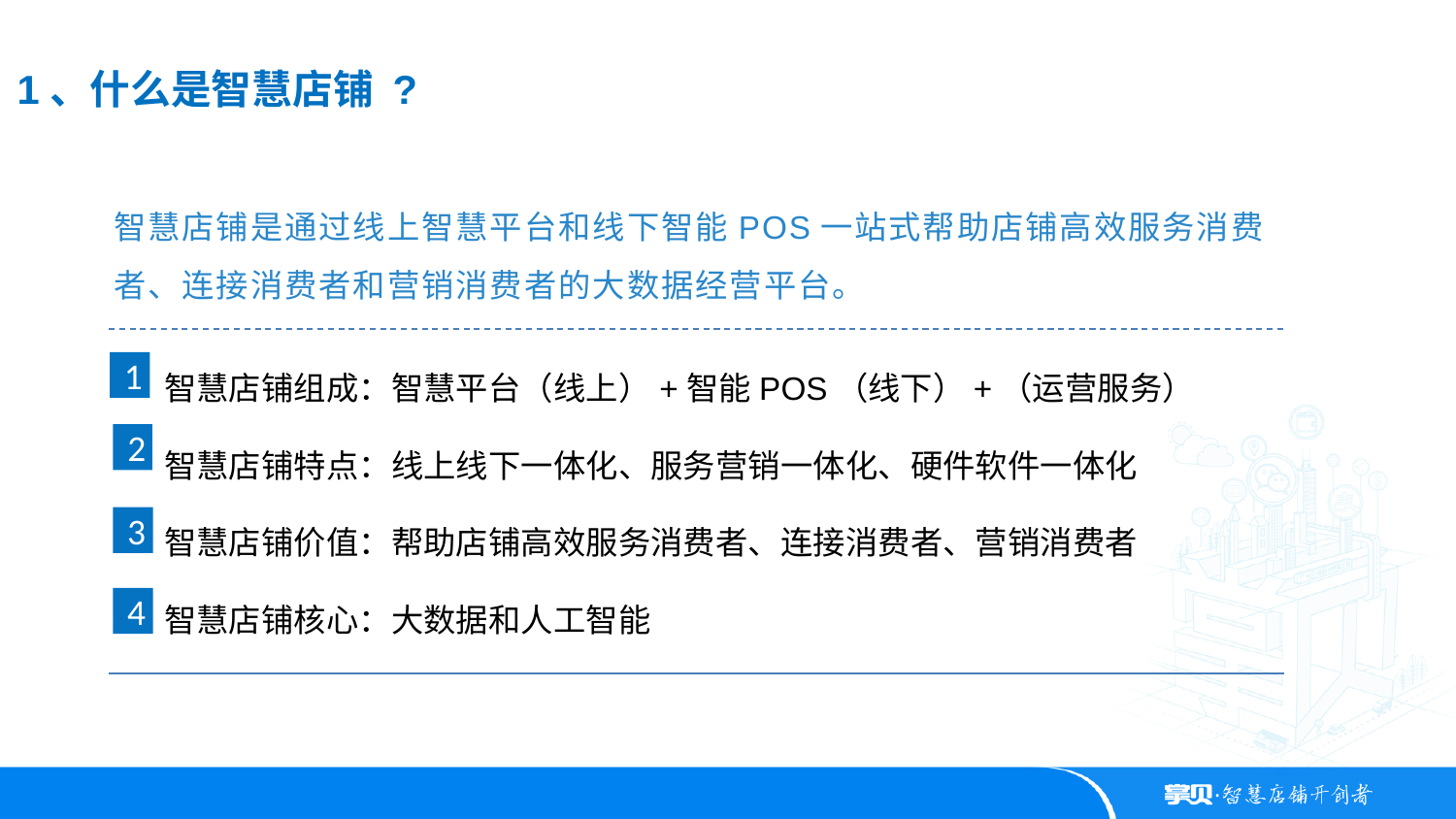

1、什么是智慧店铺 ?
智慧店铺是通过线上智慧平台和线下智能POS一站式帮助店铺高效服务消费者、连接消费者和营销消费者的大数据经营平台。
智慧店铺组成：智慧平台（线上）+智能POS（线下）+（运营服务）
智慧店铺特点：线上线下一体化、服务营销一体化、硬件软件一体化
智慧店铺价值：帮助店铺高效服务消费者、连接消费者、营销消费者
智慧店铺核心：大数据和人工智能
1
2
3
4